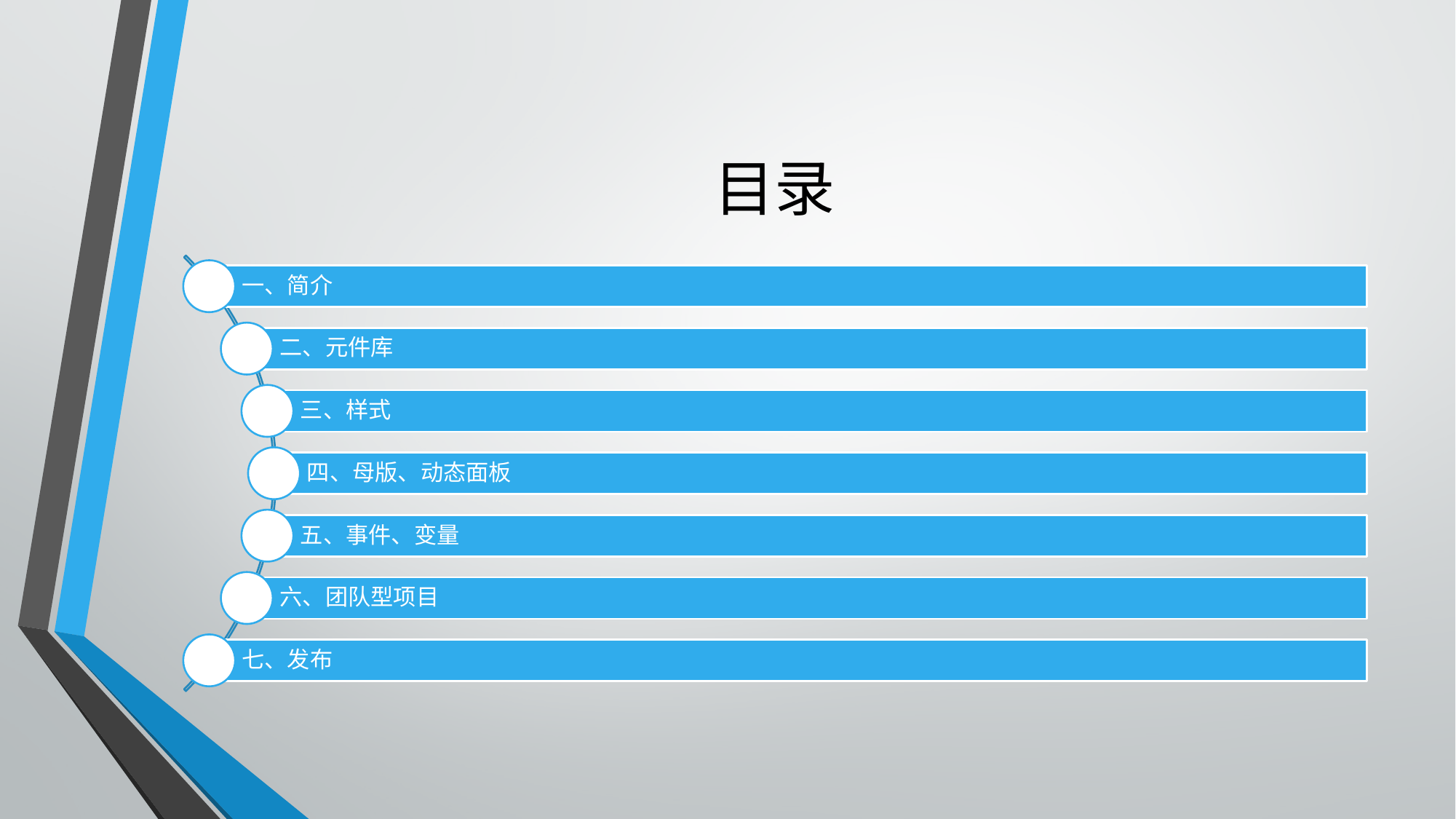

# 目录
一、简介
二、元件库
三、样式
四、母版、动态面板
五、事件、变量
六、团队型项目
七、发布